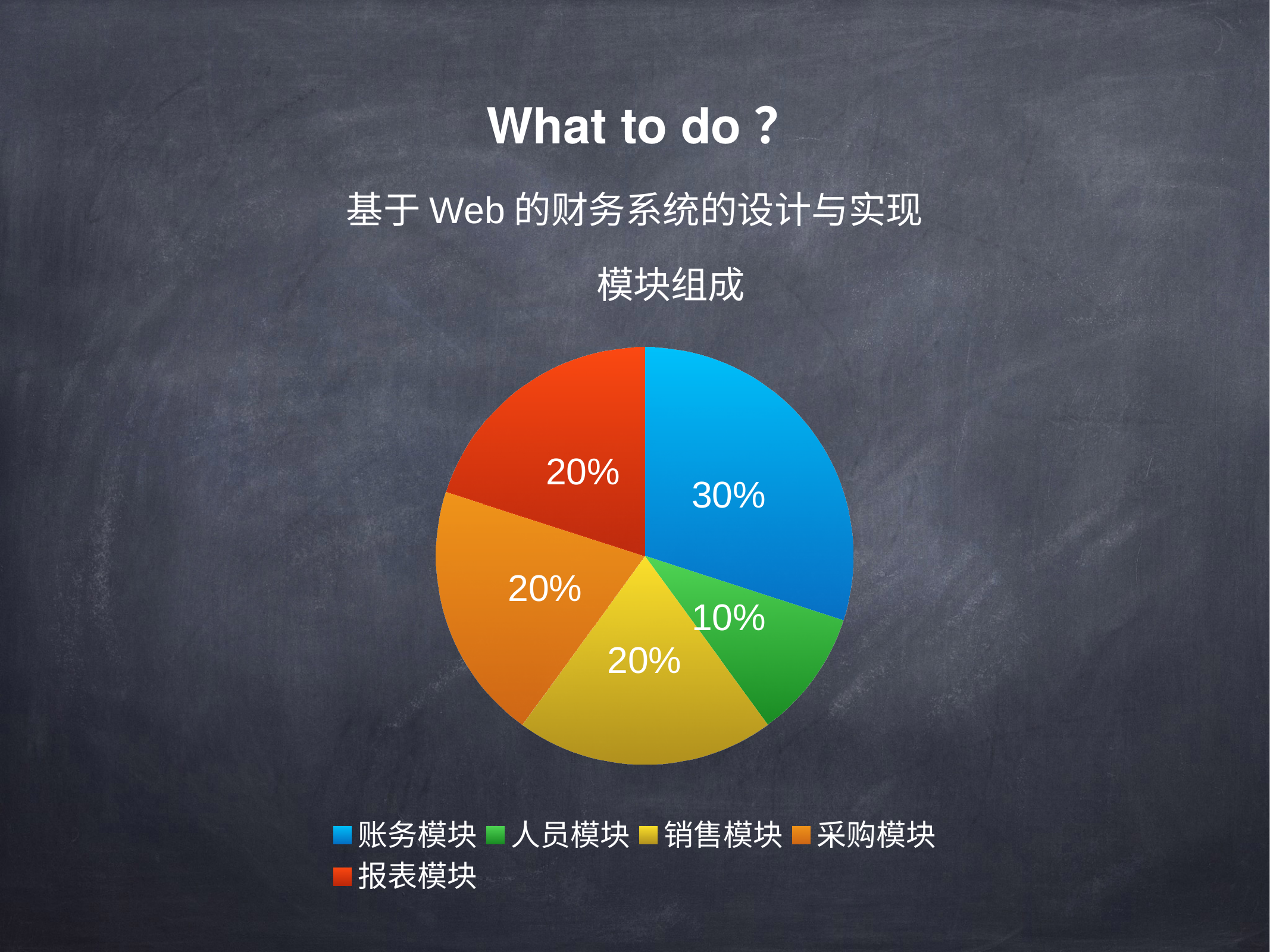

What to do？
基于Web的财务系统的设计与实现

### Chart: 模块组成

| Category | 各模块内容占比 |
|---|---|
| 账务模块 | 30.0 |
| 人员模块 | 10.0 |
| 销售模块 | 20.0 |
| 采购模块 | 20.0 |
| 报表模块 | 20.0 |